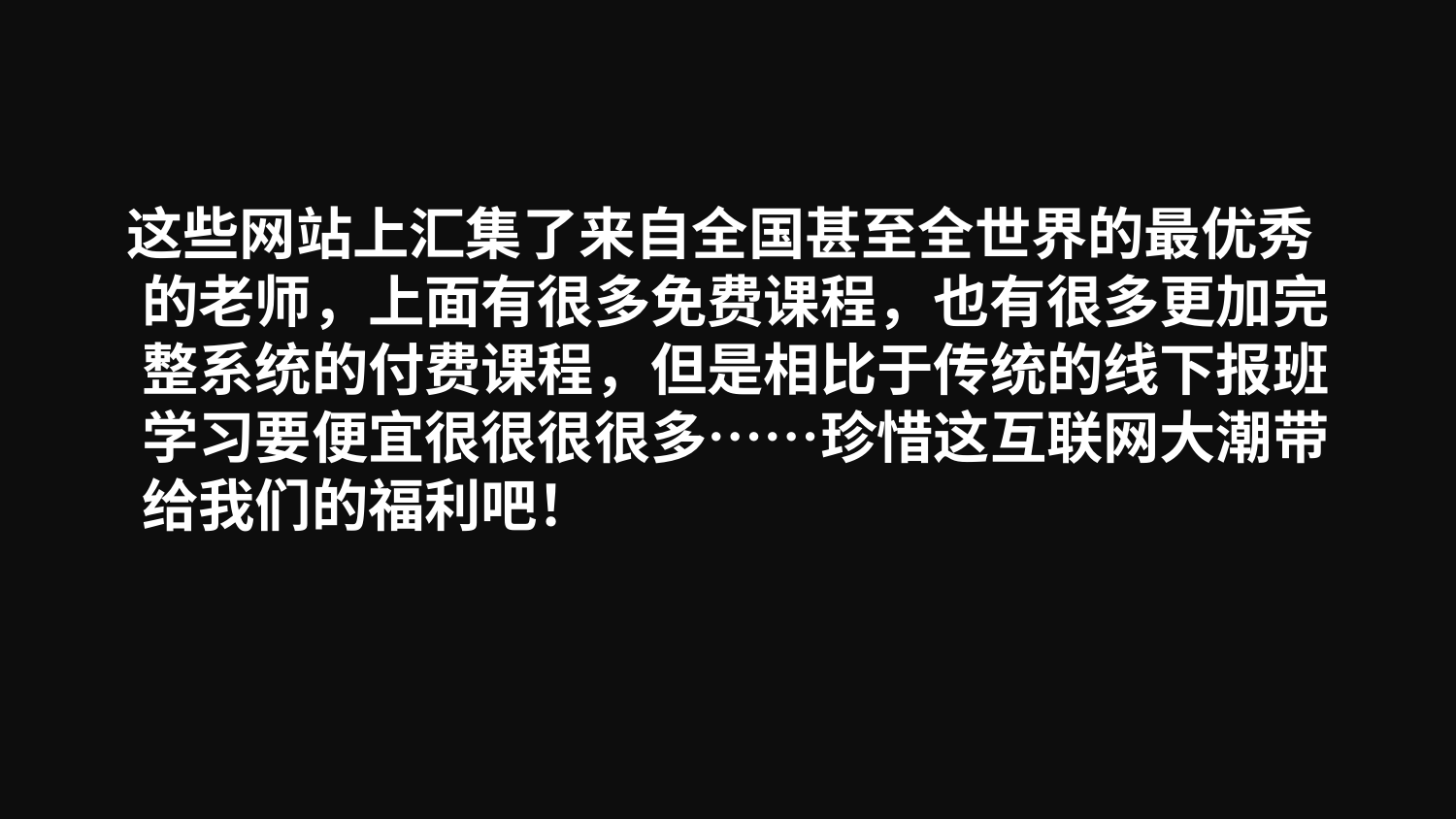

#
  这些网站上汇集了来自全国甚至全世界的最优秀的老师，上面有很多免费课程，也有很多更加完整系统的付费课程，但是相比于传统的线下报班学习要便宜很很很很多……珍惜这互联网大潮带给我们的福利吧！